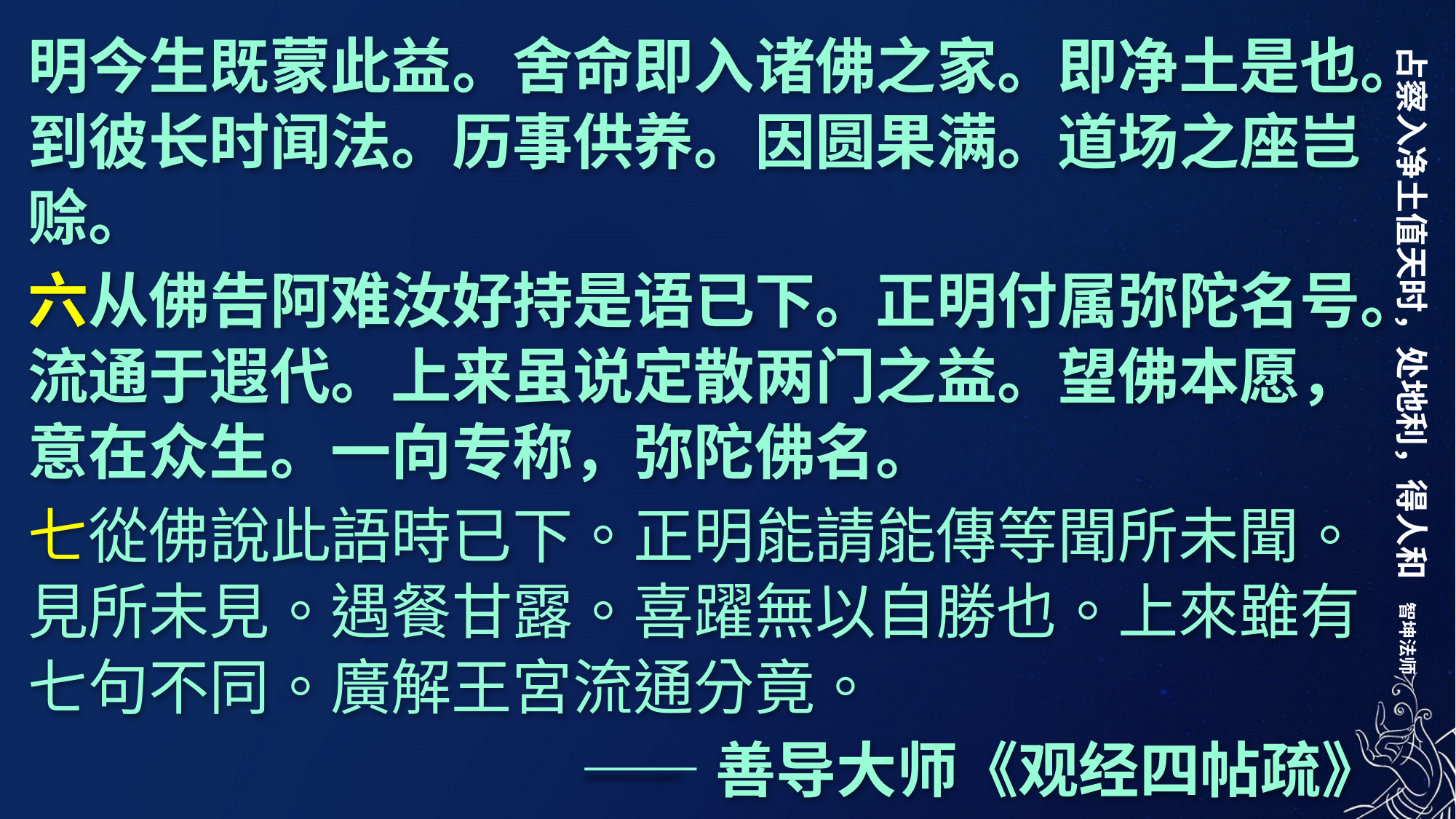

明今生既蒙此益。舍命即入诸佛之家。即净土是也。到彼长时闻法。历事供养。因圆果满。道场之座岂赊。
六从佛告阿难汝好持是语已下。正明付属弥陀名号。流通于遐代。上来虽说定散两门之益。望佛本愿，意在众生。一向专称，弥陀佛名。
七從佛說此語時已下。正明能請能傳等聞所未聞。見所未見。遇餐甘露。喜躍無以自勝也。上來雖有七句不同。廣解王宮流通分竟。
——善导大师《观经四帖疏》